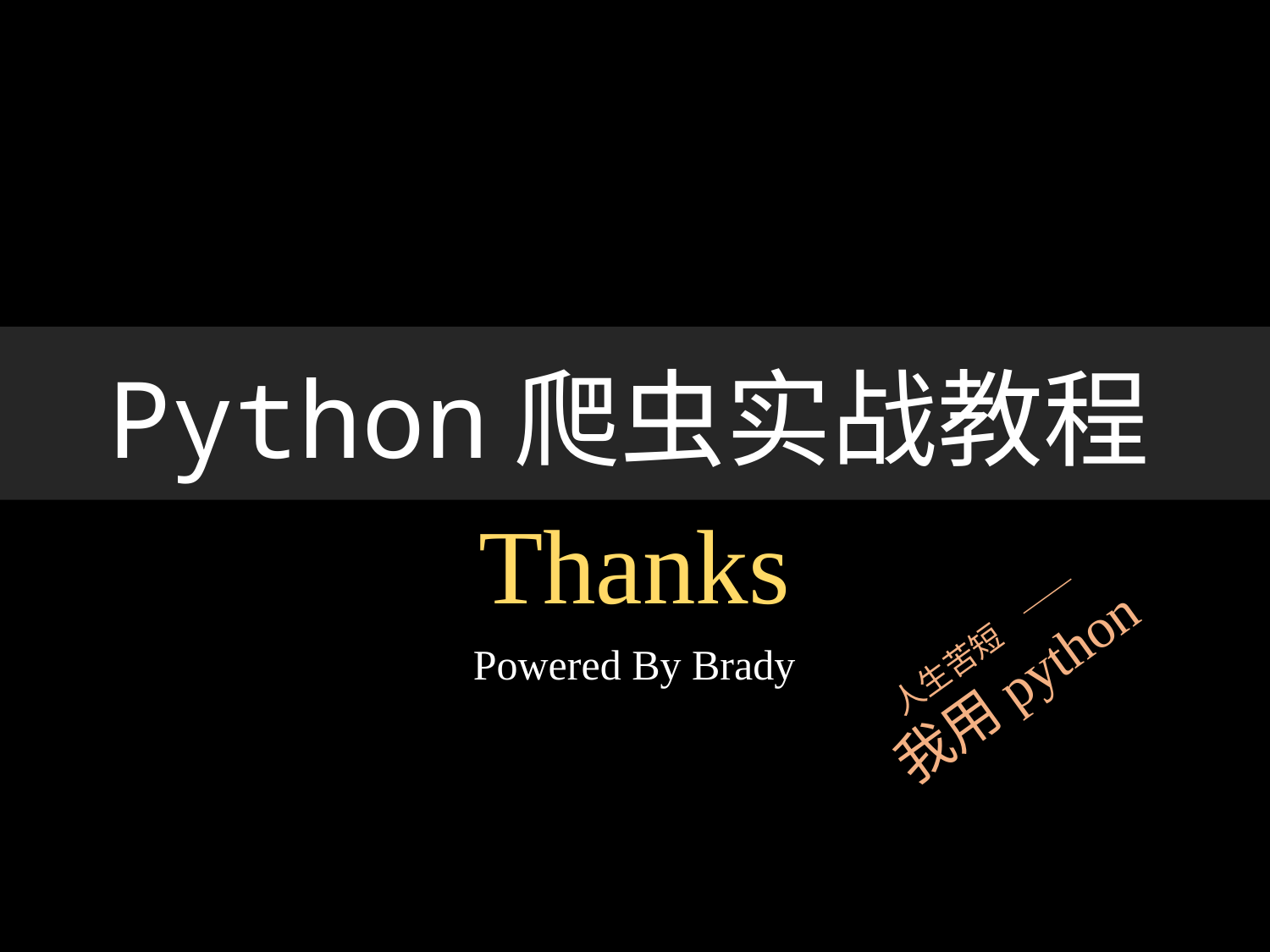

Python爬虫实战教程
# Thanks
人生苦短    ——
我用python
Powered By Brady